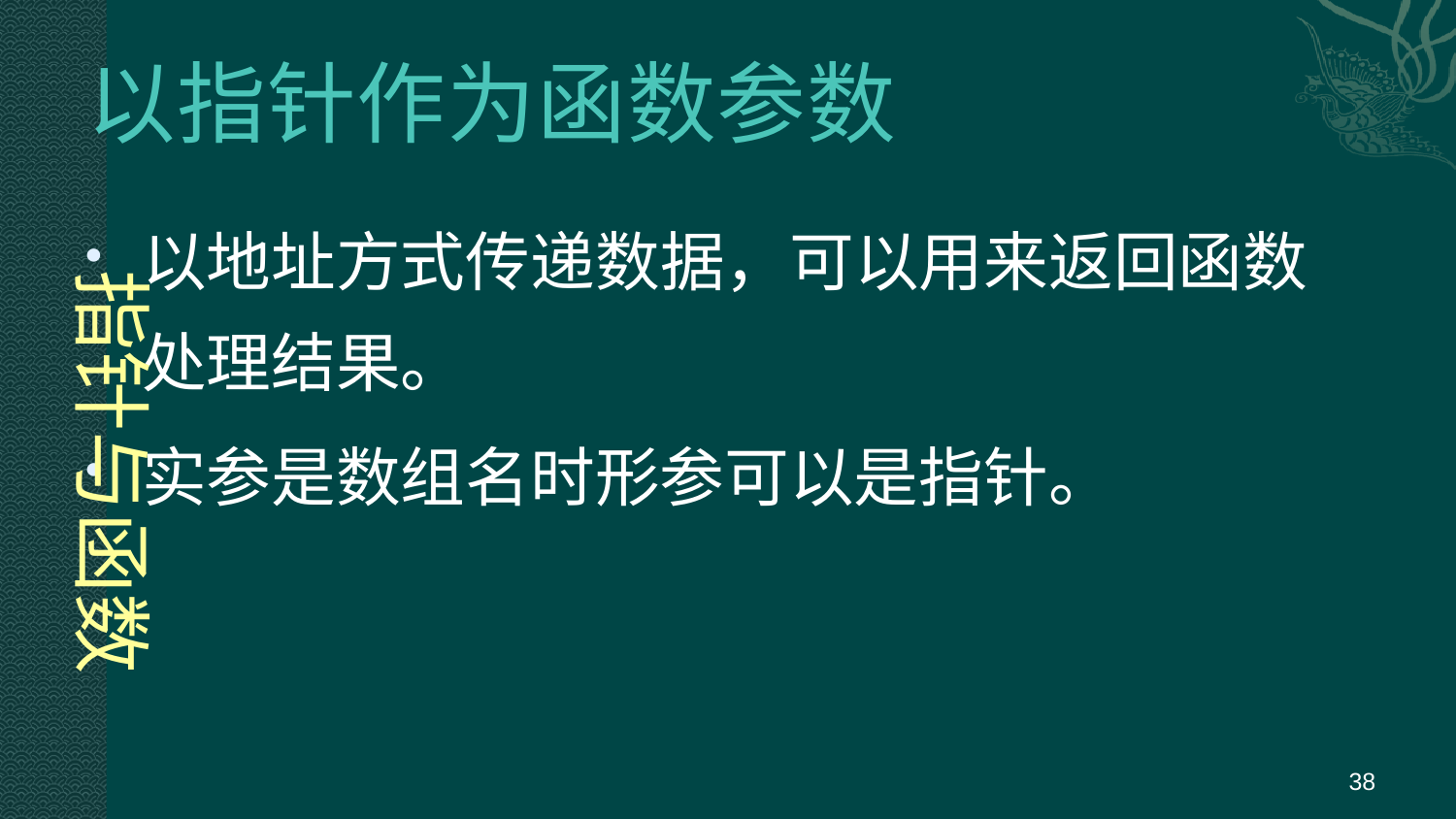

# 以指针作为函数参数
    指针与函数
以地址方式传递数据，可以用来返回函数处理结果。
实参是数组名时形参可以是指针。
38